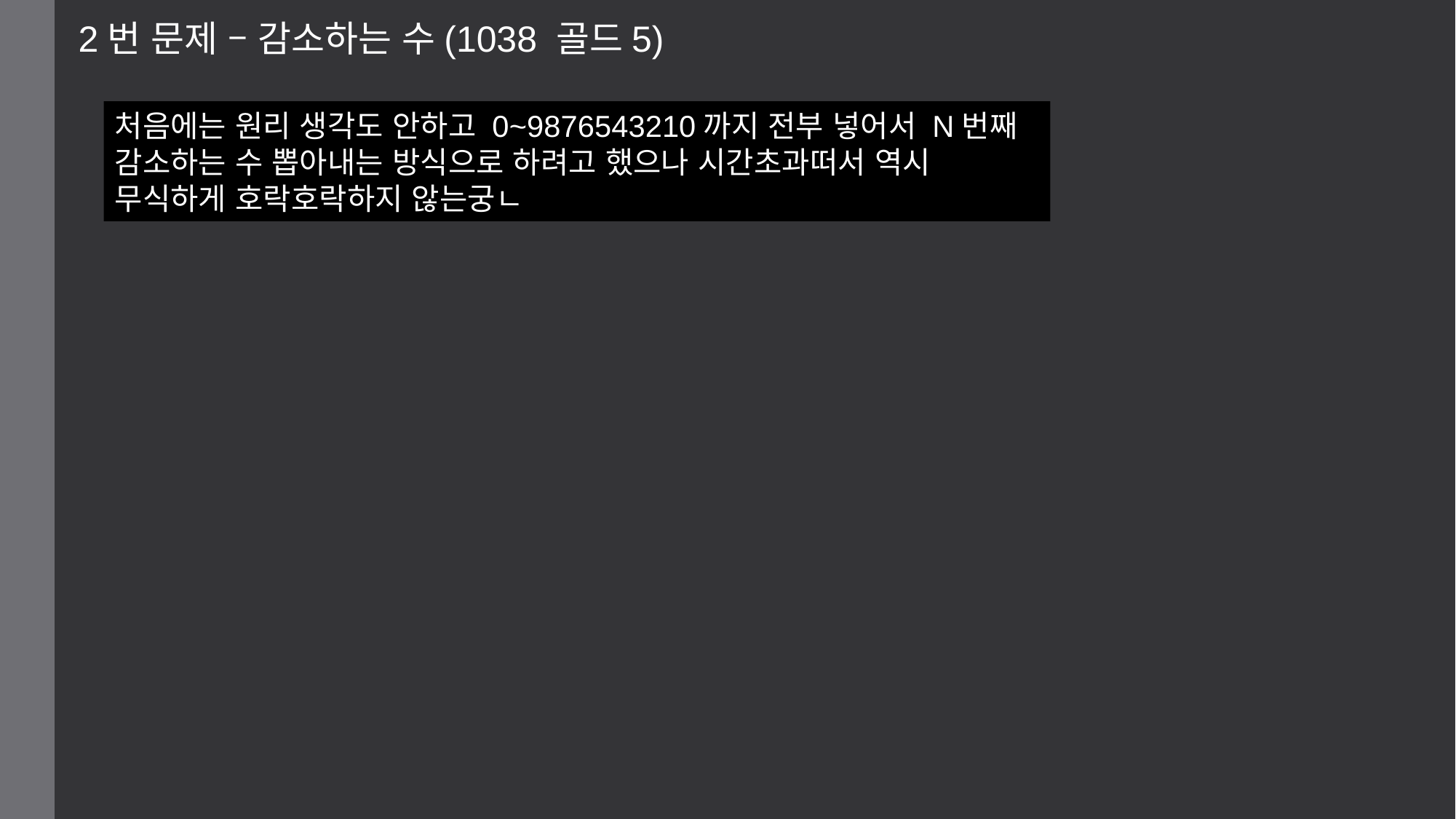

2번 문제 – 감소하는 수(1038 골드5)
처음에는 원리 생각도 안하고 0~9876543210까지 전부 넣어서 N번째 감소하는 수 뽑아내는 방식으로 하려고 했으나 시간초과떠서 역시 무식하게 호락호락하지 않는궁ㄴ